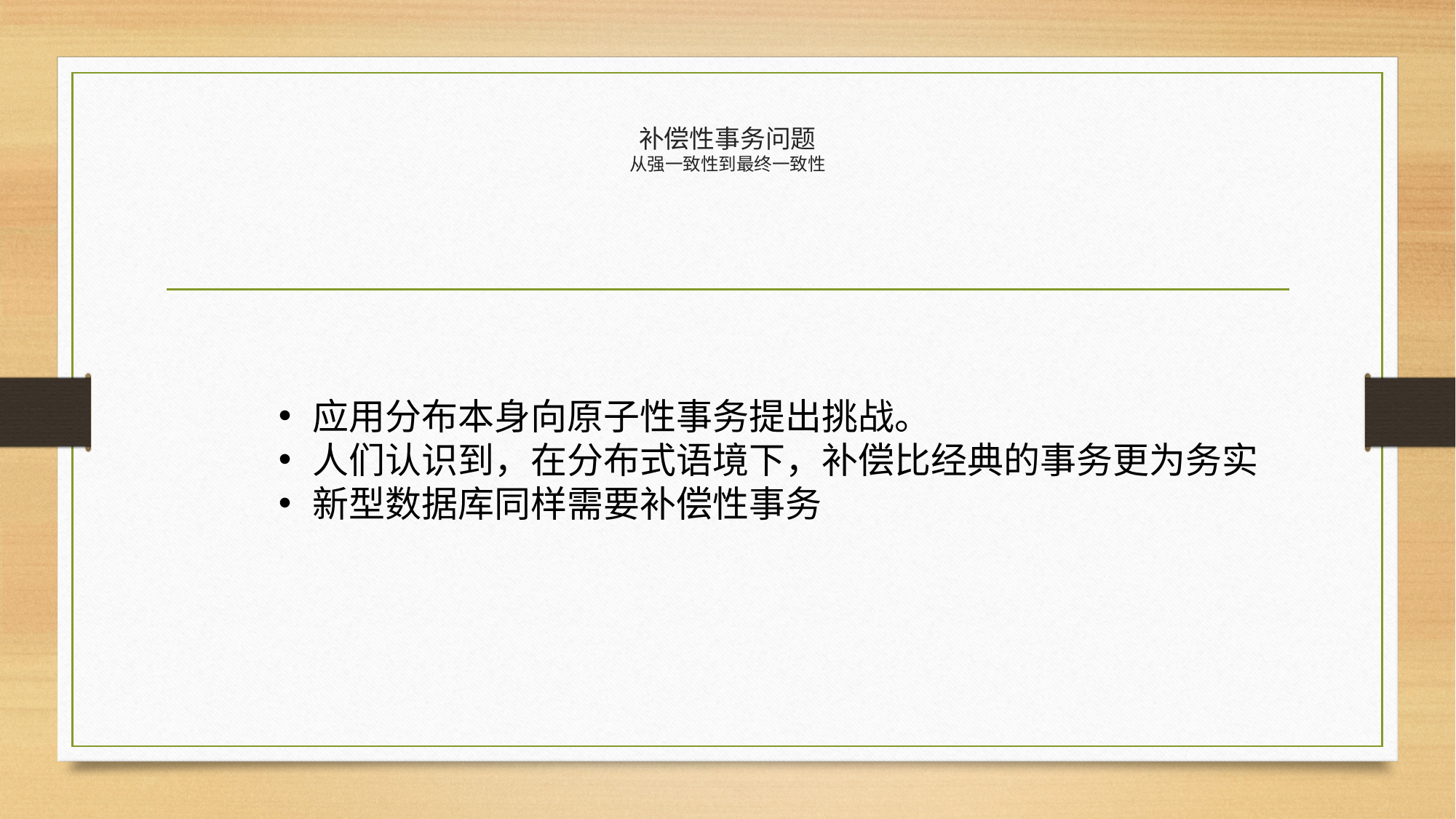

# 补偿性事务问题 从强一致性到最终一致性
应用分布本身向原子性事务提出挑战。
人们认识到，在分布式语境下，补偿比经典的事务更为务实
新型数据库同样需要补偿性事务